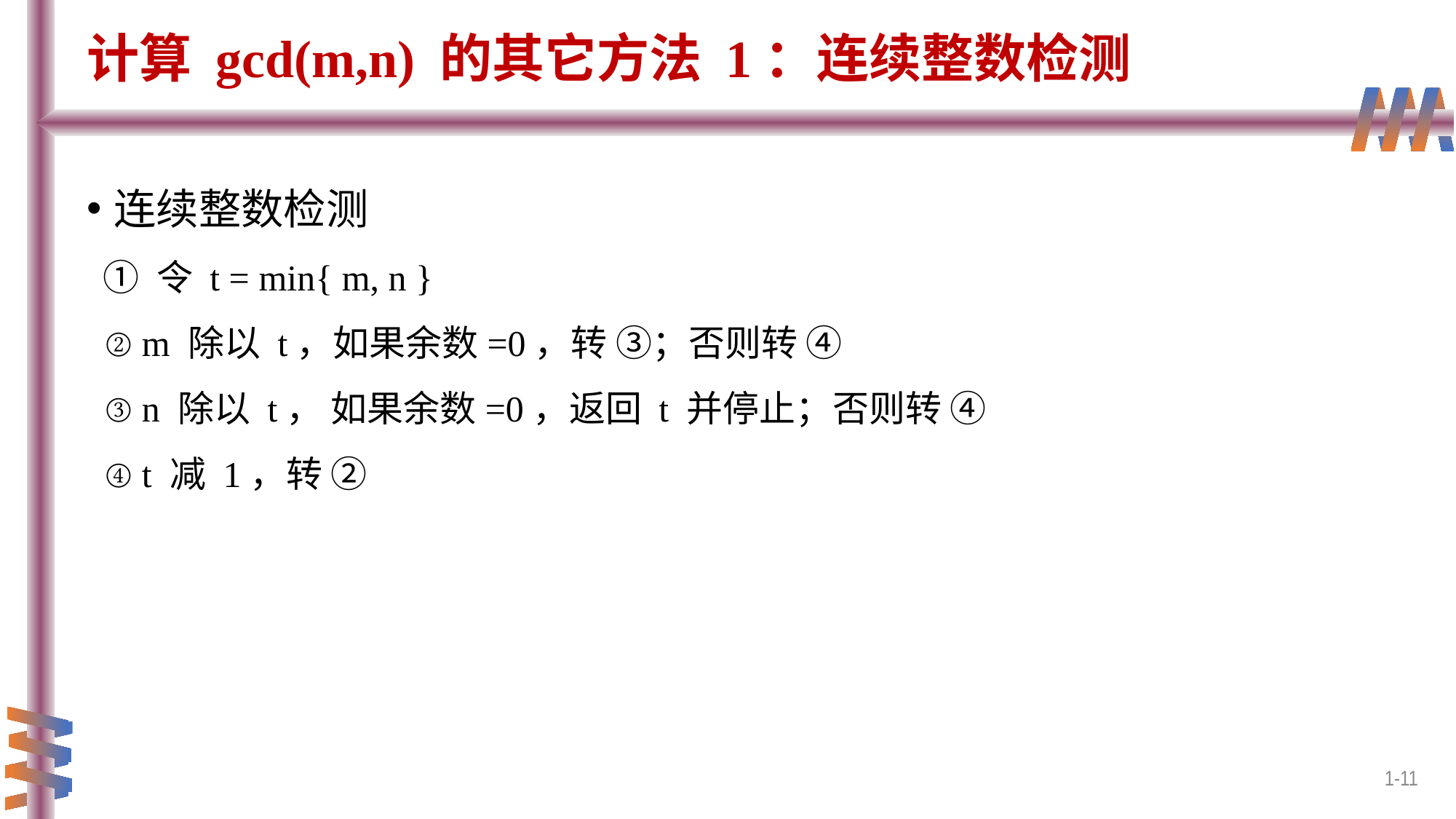

# 计算 gcd(m,n) 的其它方法 1：连续整数检测
连续整数检测
  ① 令 t = min{ m, n }
  ② m 除以 t，如果余数=0，转 ③；否则转 ④
  ③ n 除以 t， 如果余数=0，返回 t 并停止；否则转 ④
  ④ t 减 1，转 ②
1-11